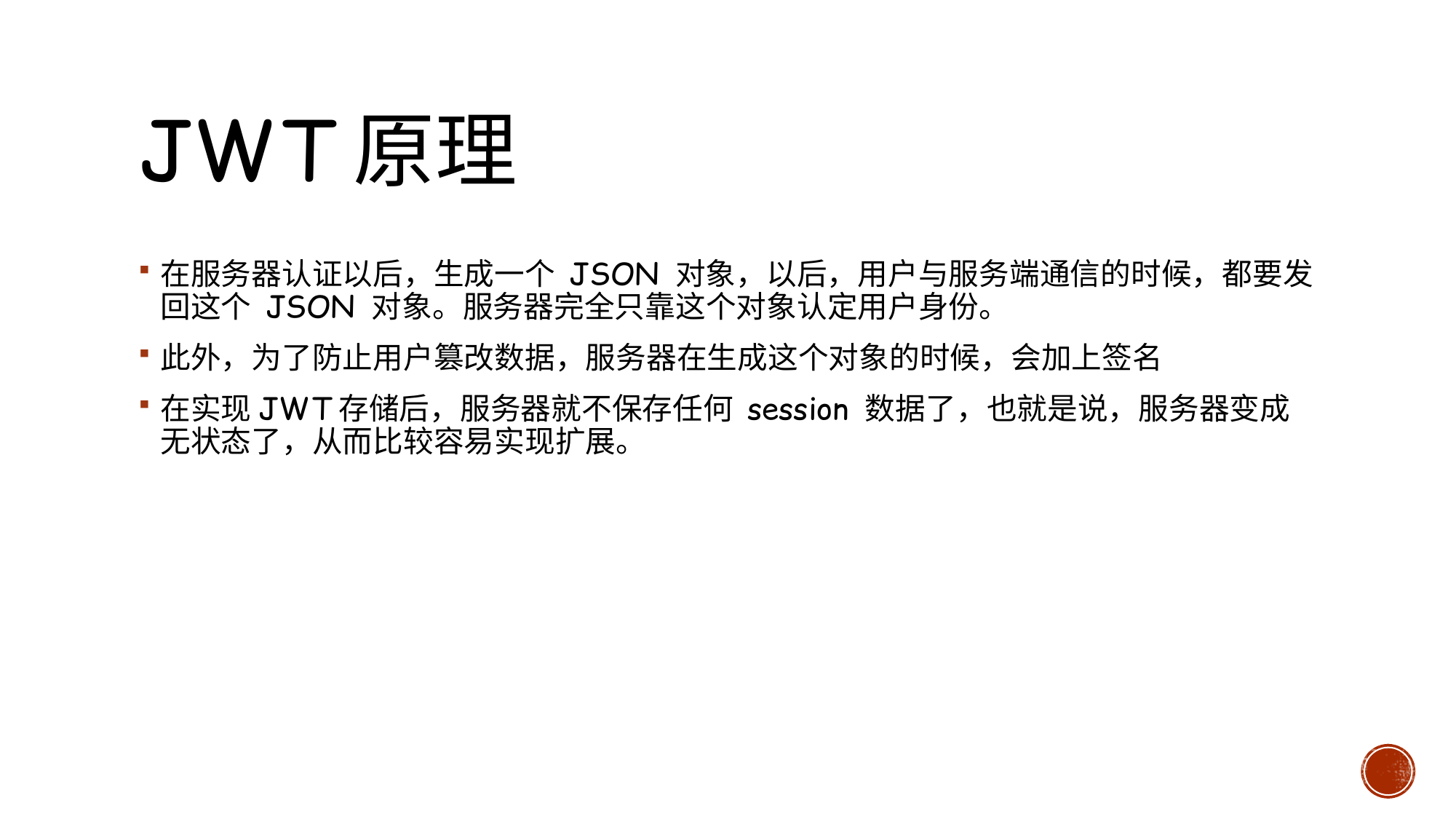

# JWT原理
在服务器认证以后，生成一个 JSON 对象，以后，用户与服务端通信的时候，都要发回这个 JSON 对象。服务器完全只靠这个对象认定用户身份。
此外，为了防止用户篡改数据，服务器在生成这个对象的时候，会加上签名
在实现JWT存储后，服务器就不保存任何 session 数据了，也就是说，服务器变成无状态了，从而比较容易实现扩展。